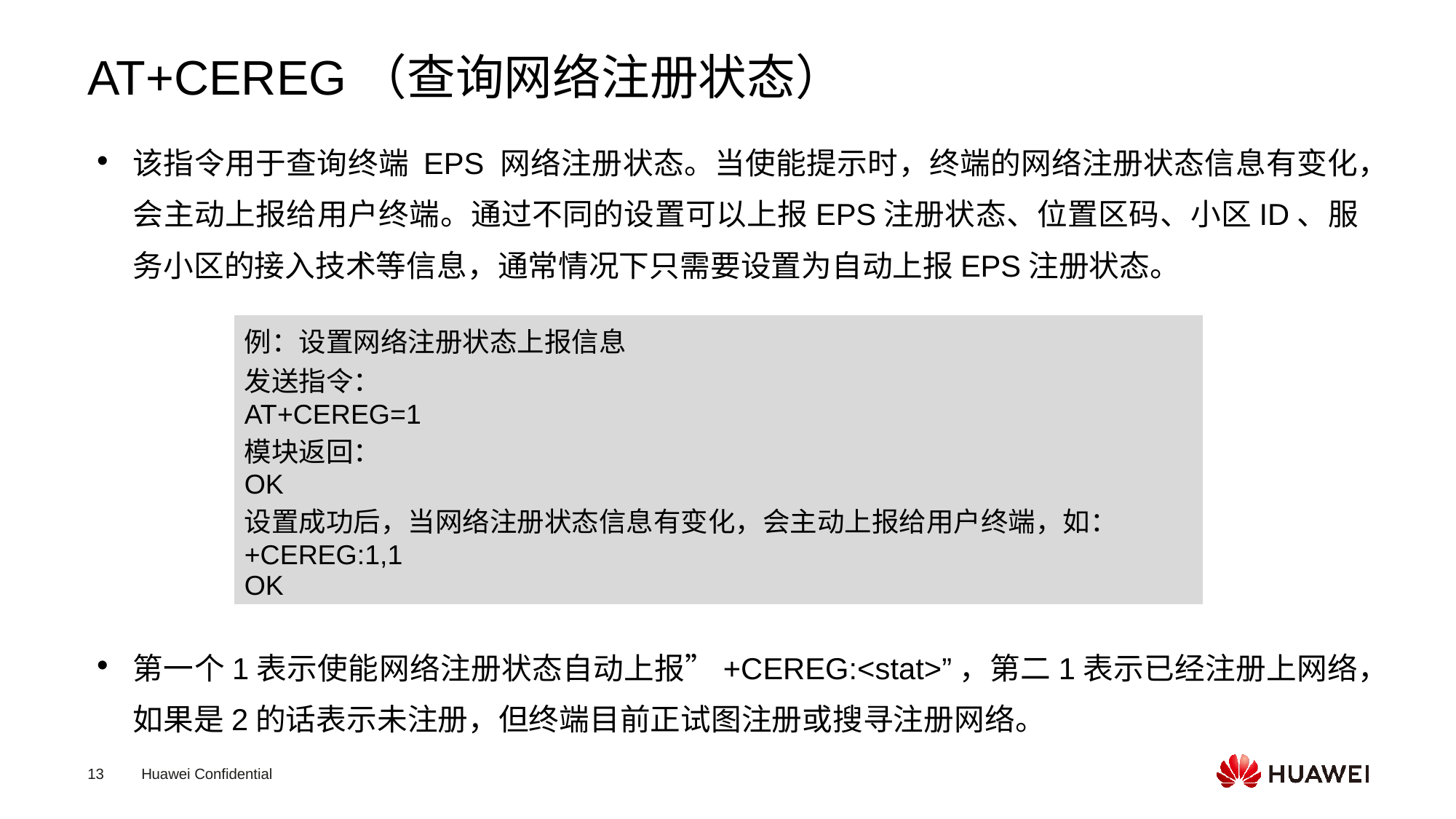

# AT+CEREG（查询网络注册状态）
该指令用于查询终端 EPS 网络注册状态。当使能提示时，终端的网络注册状态信息有变化，会主动上报给用户终端。通过不同的设置可以上报EPS注册状态、位置区码、小区ID、服务小区的接入技术等信息，通常情况下只需要设置为自动上报EPS注册状态。

第一个1表示使能网络注册状态自动上报”+CEREG:<stat>”，第二1表示已经注册上网络，如果是2的话表示未注册，但终端目前正试图注册或搜寻注册网络。

| 例：设置网络注册状态上报信息 发送指令： AT+CEREG=1 模块返回： OK 设置成功后，当网络注册状态信息有变化，会主动上报给用户终端，如： +CEREG:1,1 OK |
| --- |